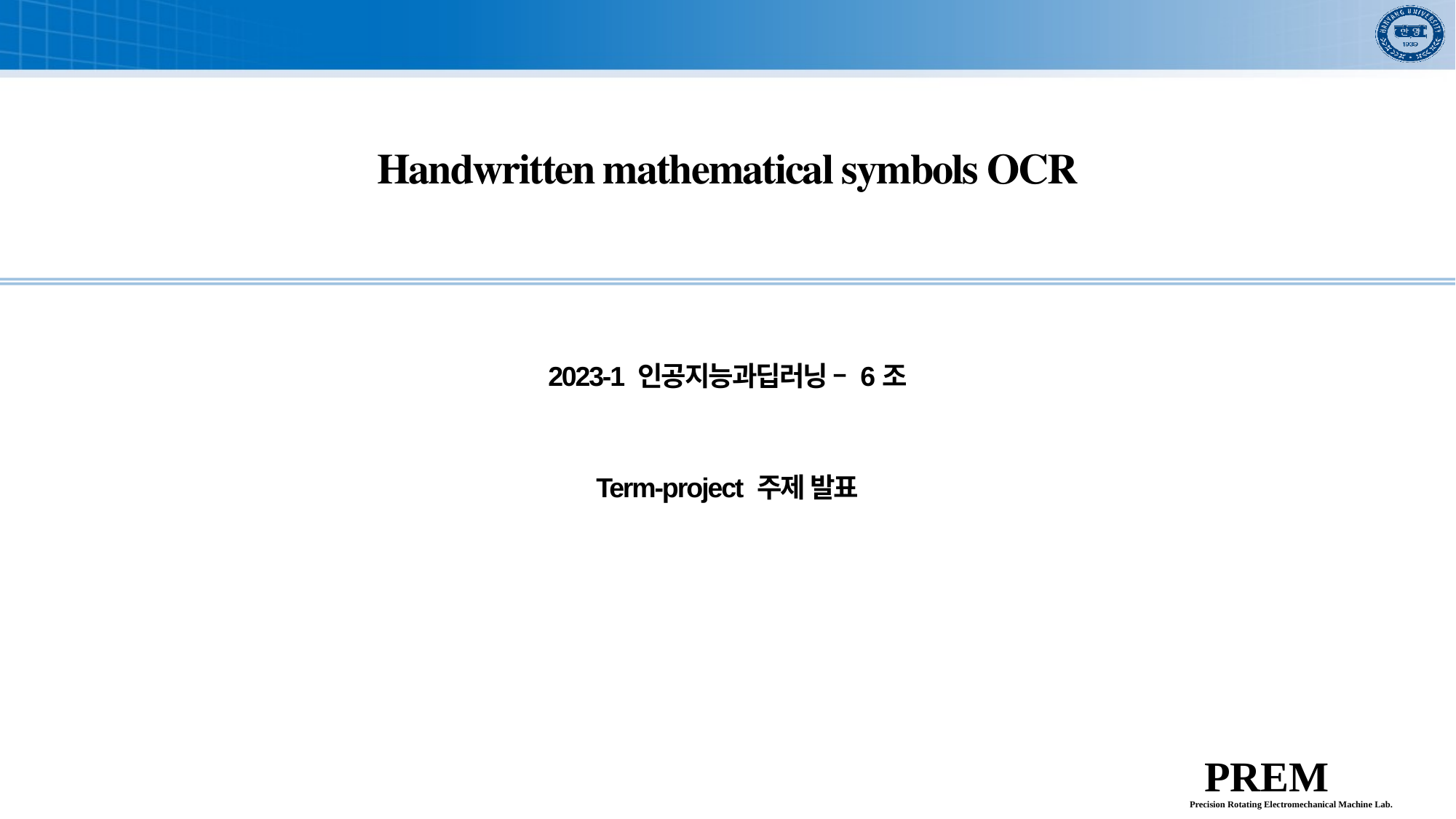

Handwritten mathematical symbols OCR
2023-1 인공지능과딥러닝 – 6조
Term-project 주제 발표